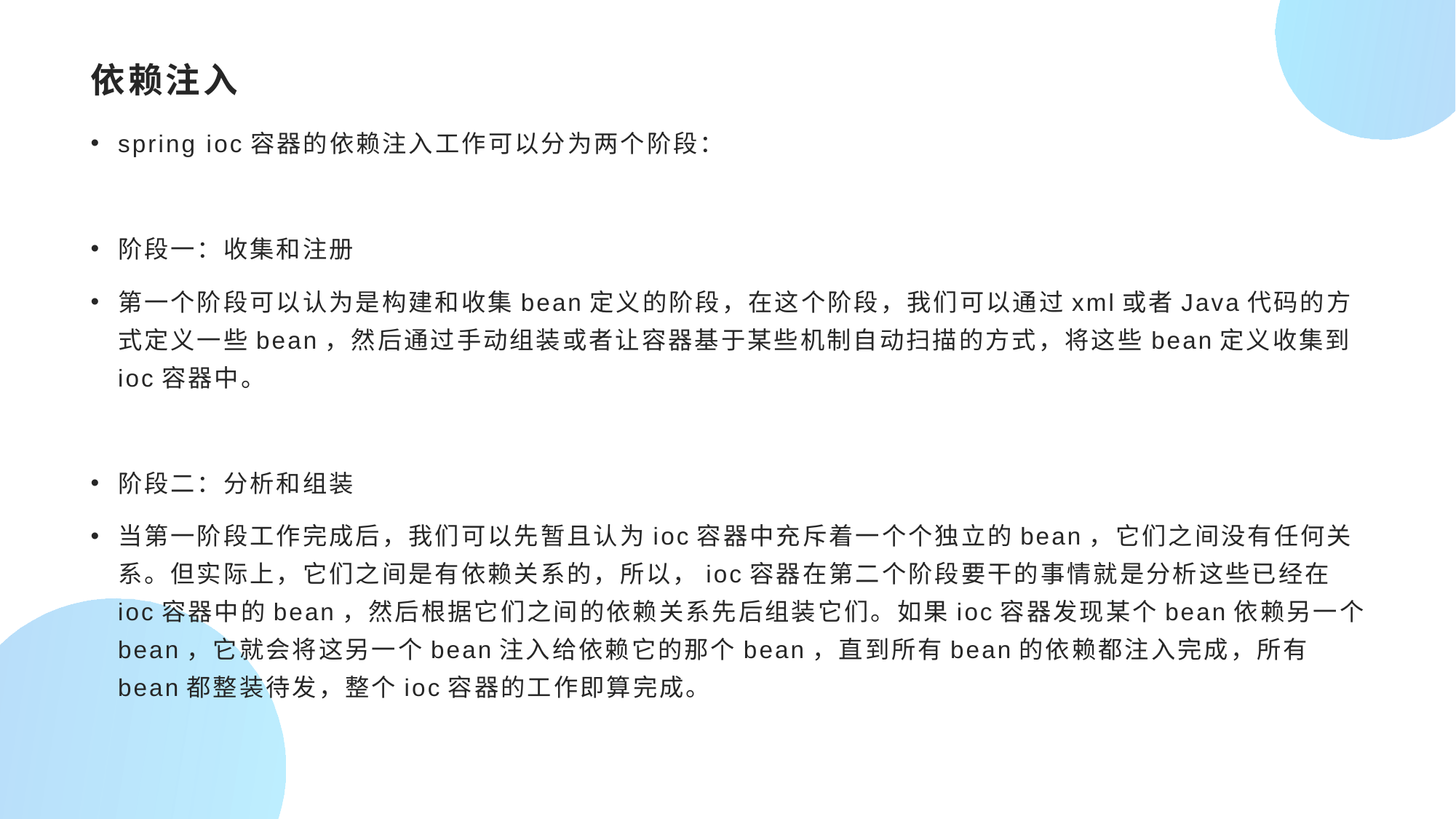

# 依赖注入
spring ioc容器的依赖注入工作可以分为两个阶段：

阶段一：收集和注册
第一个阶段可以认为是构建和收集bean定义的阶段，在这个阶段，我们可以通过xml或者Java代码的方式定义一些bean，然后通过手动组装或者让容器基于某些机制自动扫描的方式，将这些bean定义收集到ioc容器中。

阶段二：分析和组装
当第一阶段工作完成后，我们可以先暂且认为ioc容器中充斥着一个个独立的bean，它们之间没有任何关系。但实际上，它们之间是有依赖关系的，所以，ioc容器在第二个阶段要干的事情就是分析这些已经在ioc容器中的bean，然后根据它们之间的依赖关系先后组装它们。如果ioc容器发现某个bean依赖另一个bean，它就会将这另一个bean注入给依赖它的那个bean，直到所有bean的依赖都注入完成，所有bean都整装待发，整个ioc容器的工作即算完成。